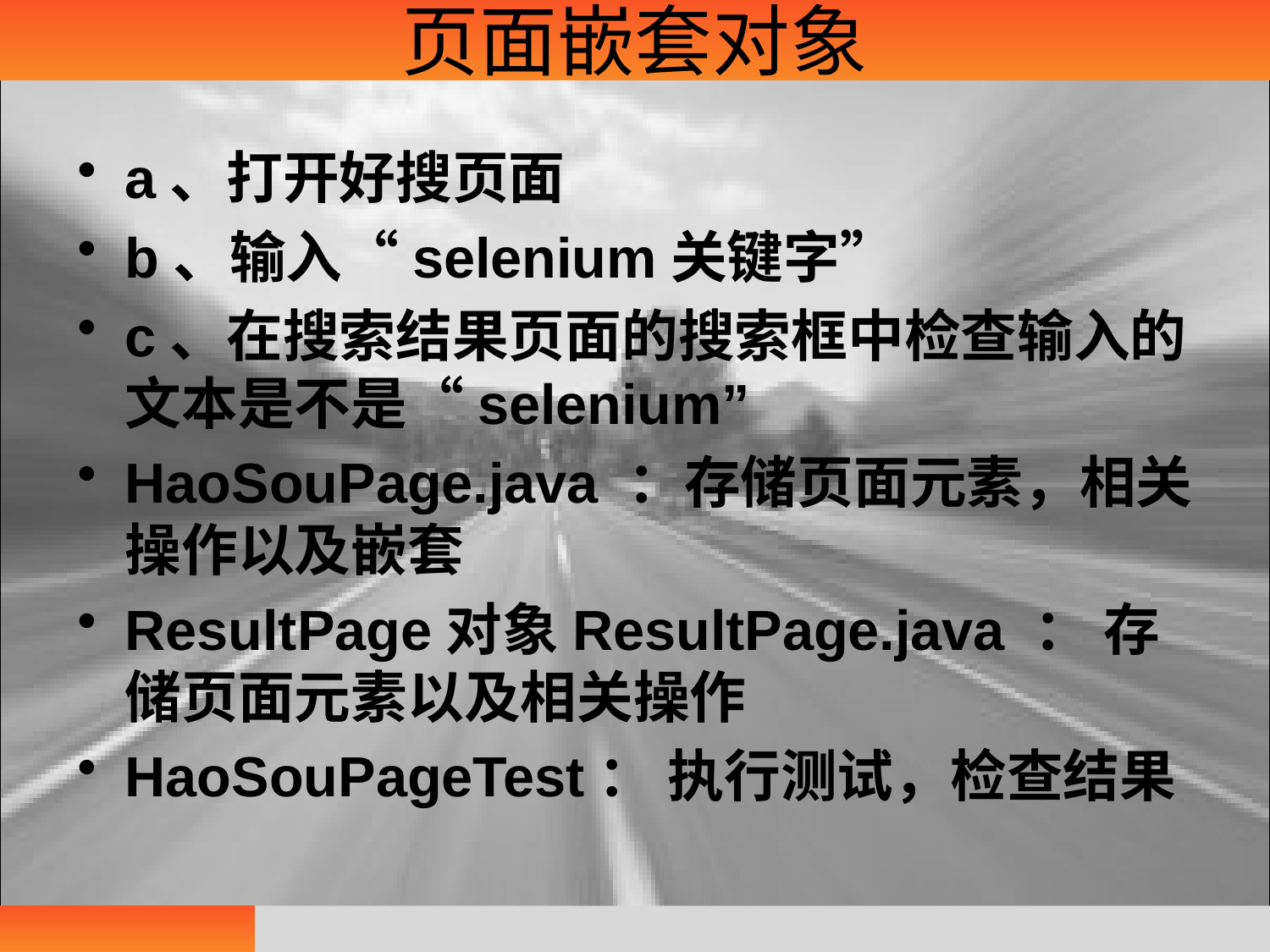

# 页面嵌套对象
a、打开好搜页面
b、输入“selenium关键字”
c、在搜索结果页面的搜索框中检查输入的文本是不是“selenium”
HaoSouPage.java ：存储页面元素，相关操作以及嵌套
ResultPage对象ResultPage.java ： 存储页面元素以及相关操作
HaoSouPageTest： 执行测试，检查结果